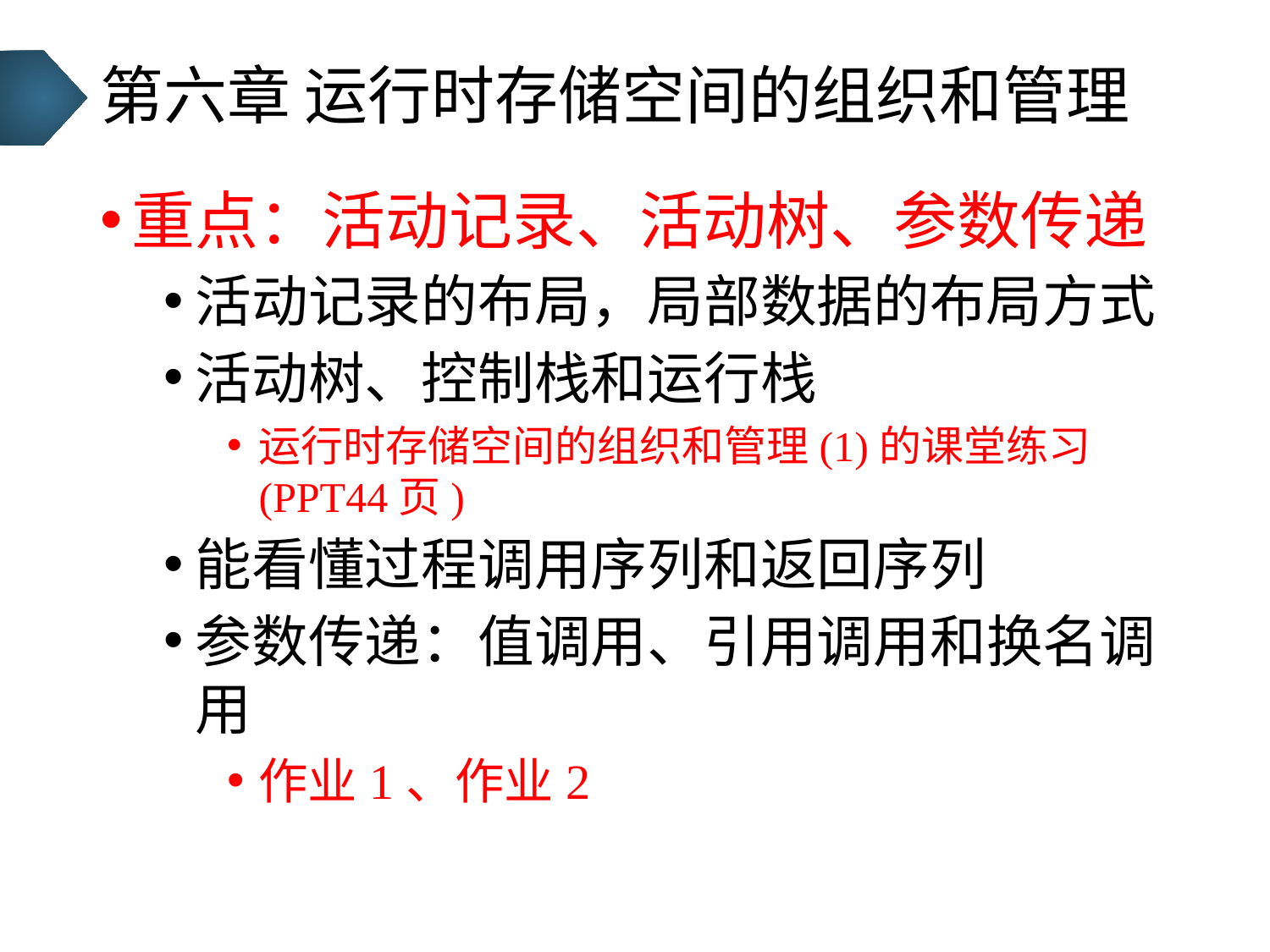

# 第六章 运行时存储空间的组织和管理
重点：活动记录、活动树、参数传递
活动记录的布局，局部数据的布局方式
活动树、控制栈和运行栈
运行时存储空间的组织和管理(1)的课堂练习(PPT44页)
能看懂过程调用序列和返回序列
参数传递：值调用、引用调用和换名调用
作业1、作业2